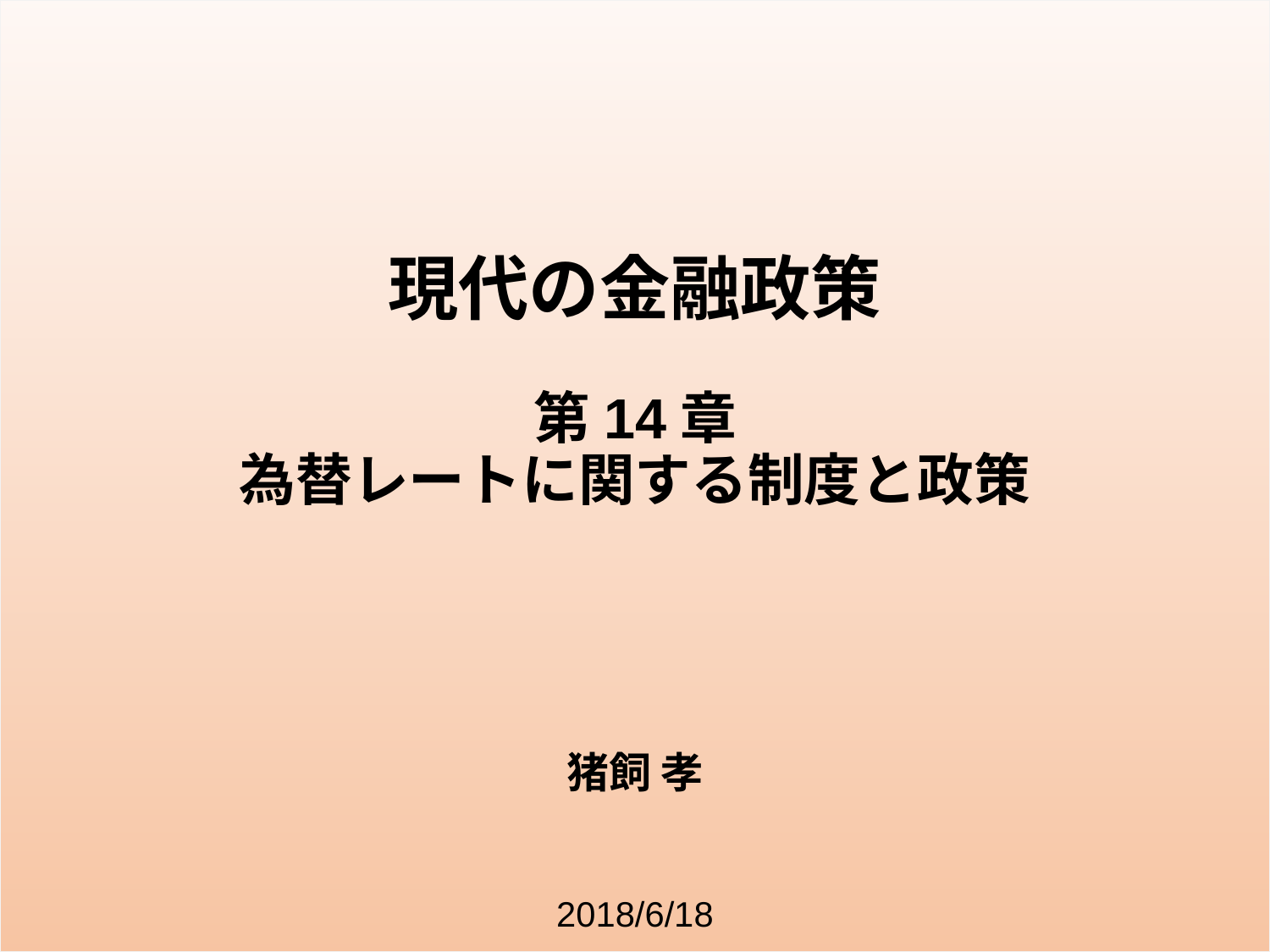

# 現代の金融政策 第14章 為替レートに関する制度と政策

猪飼 孝
2018/6/18